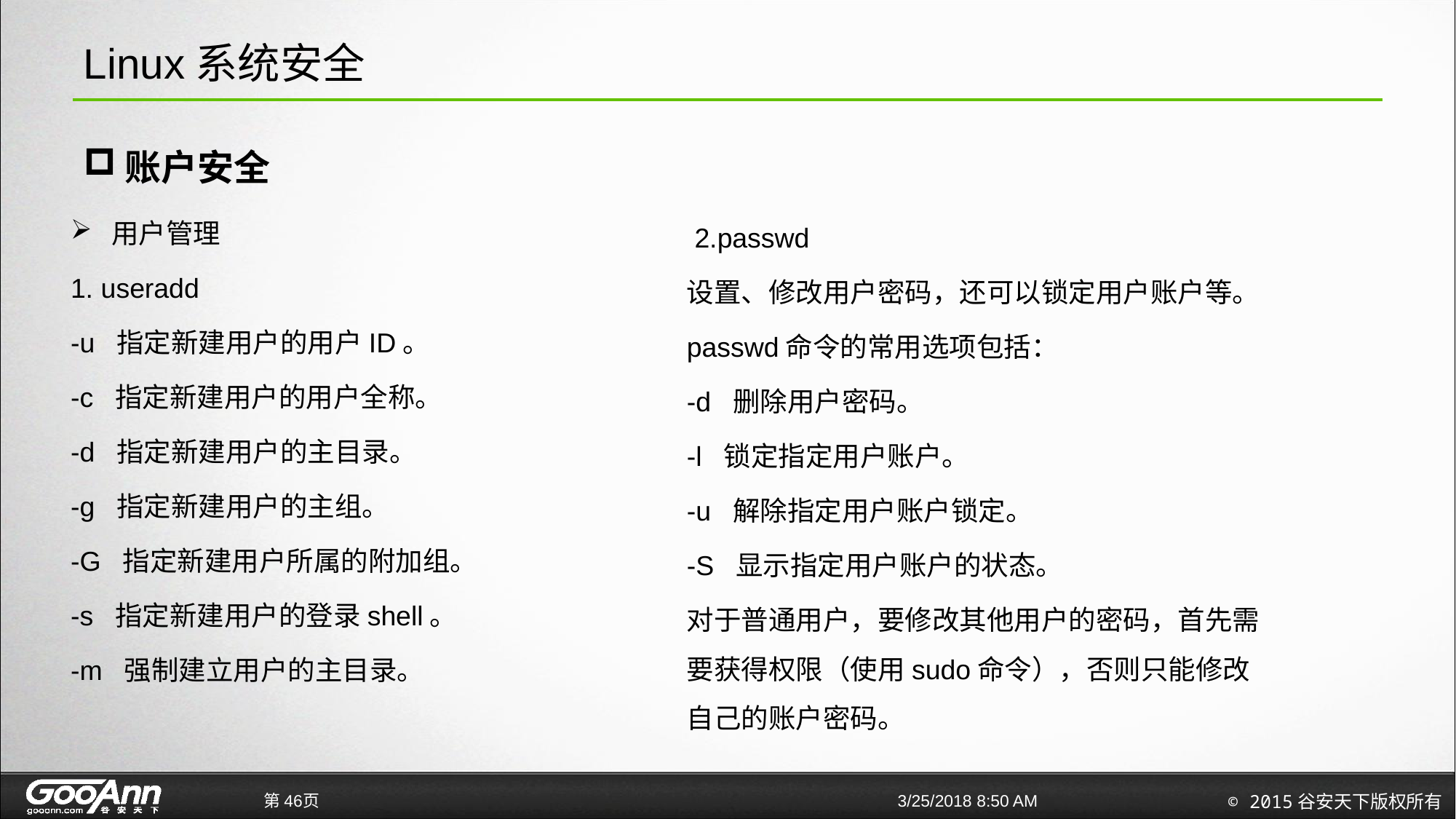

# Linux系统安全
账户安全
用户管理
1. useradd
-u  指定新建用户的用户ID。
-c  指定新建用户的用户全称。
-d  指定新建用户的主目录。
-g  指定新建用户的主组。
-G  指定新建用户所属的附加组。
-s  指定新建用户的登录shell。
-m  强制建立用户的主目录。

 2.passwd
设置、修改用户密码，还可以锁定用户账户等。
passwd命令的常用选项包括：
-d  删除用户密码。
-l  锁定指定用户账户。
-u  解除指定用户账户锁定。
-S  显示指定用户账户的状态。
对于普通用户，要修改其他用户的密码，首先需要获得权限（使用sudo命令），否则只能修改自己的账户密码。